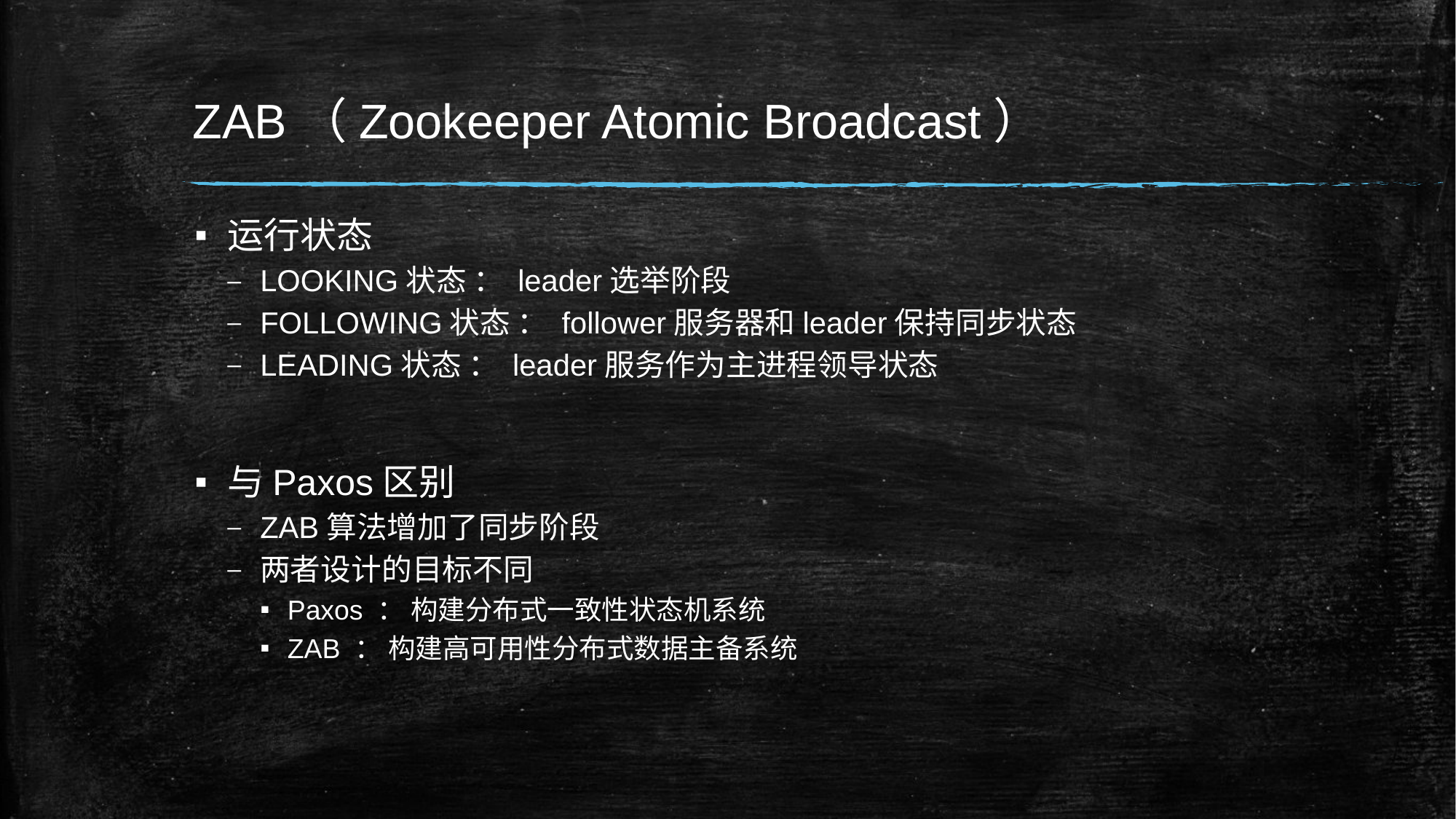

# ZAB（Zookeeper Atomic Broadcast）
运行状态
LOOKING状态 ： leader选举阶段
FOLLOWING状态 ： follower服务器和leader保持同步状态
LEADING状态 ： leader服务作为主进程领导状态

与Paxos区别
ZAB算法增加了同步阶段
两者设计的目标不同
Paxos ： 构建分布式一致性状态机系统
ZAB ： 构建高可用性分布式数据主备系统